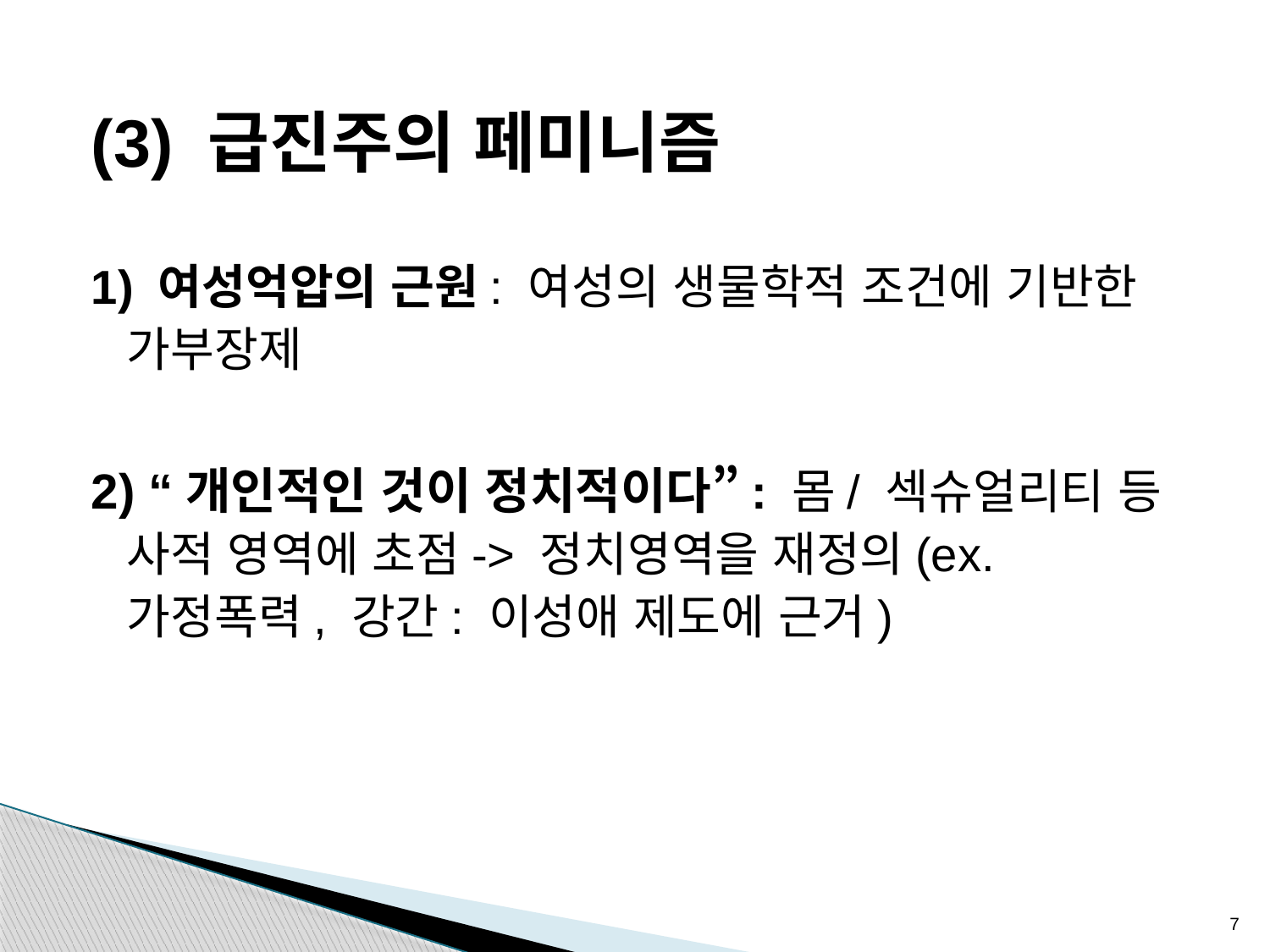

(3) 급진주의 페미니즘

1) 여성억압의 근원: 여성의 생물학적 조건에 기반한 가부장제

2) “개인적인 것이 정치적이다”: 몸/ 섹슈얼리티 등 사적 영역에 초점-> 정치영역을 재정의(ex. 가정폭력, 강간: 이성애 제도에 근거)

7